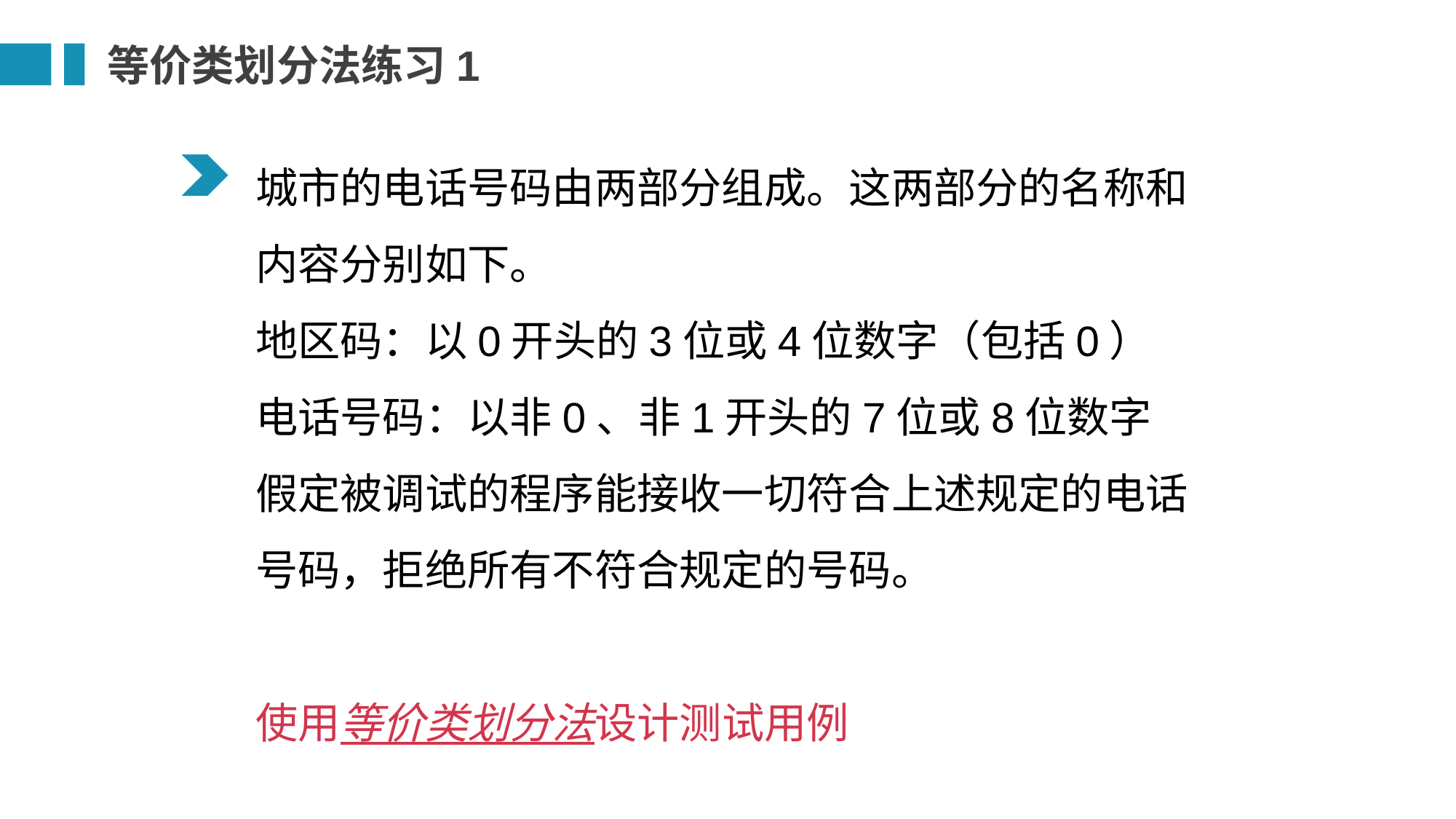

等价类划分法练习1

城市的电话号码由两部分组成。这两部分的名称和内容分别如下。
地区码：以0开头的3位或4位数字（包括0）
电话号码：以非0、非1开头的7位或8位数字
假定被调试的程序能接收一切符合上述规定的电话号码，拒绝所有不符合规定的号码。

使用等价类划分法设计测试用例

2